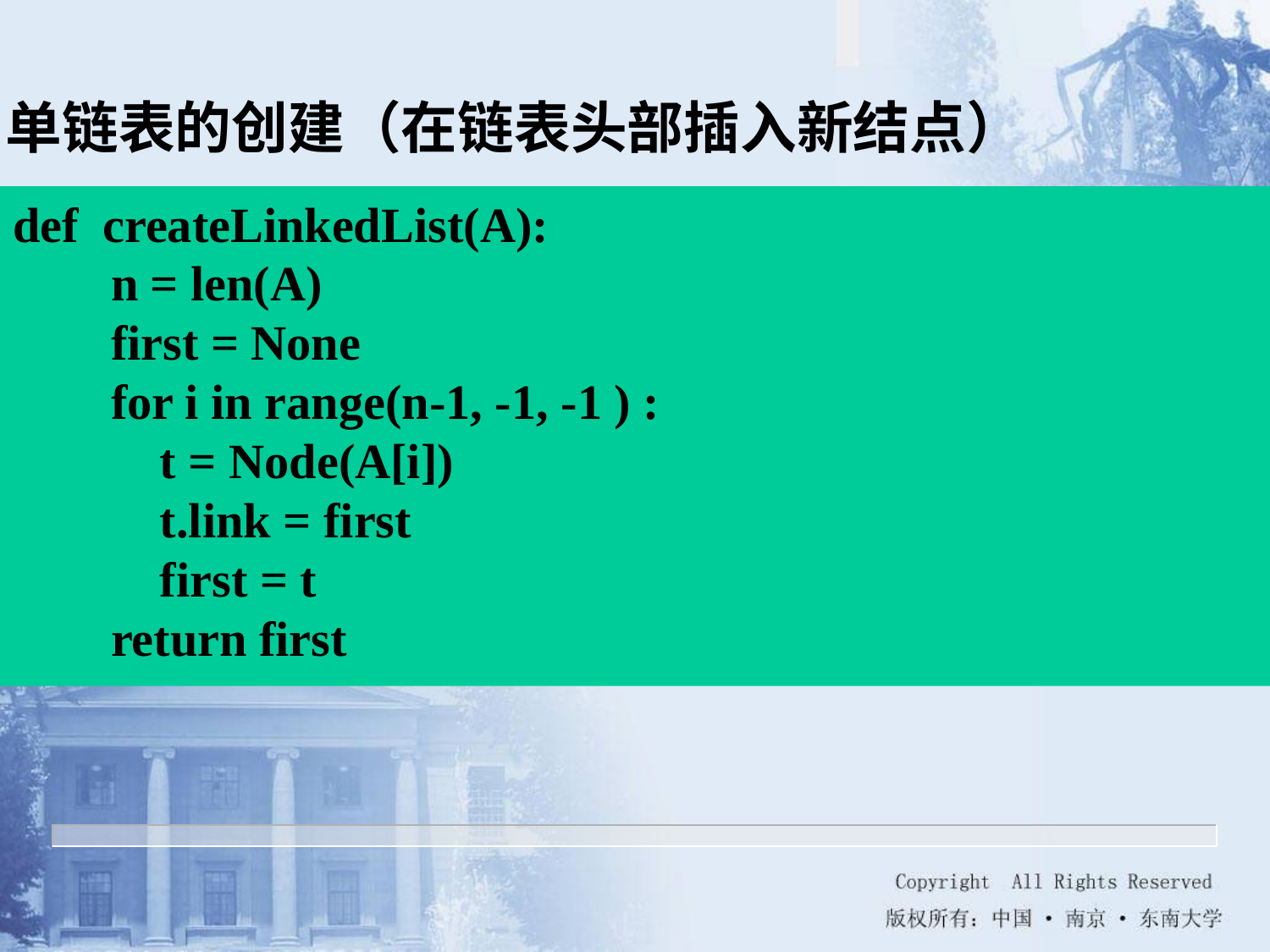

单链表的创建（在链表头部插入新结点）
def  createLinkedList(A):
        n = len(A)
        first = None
        for i in range(n-1, -1, -1 ) :
            t = Node(A[i])
            t.link = first
            first = t
        return first